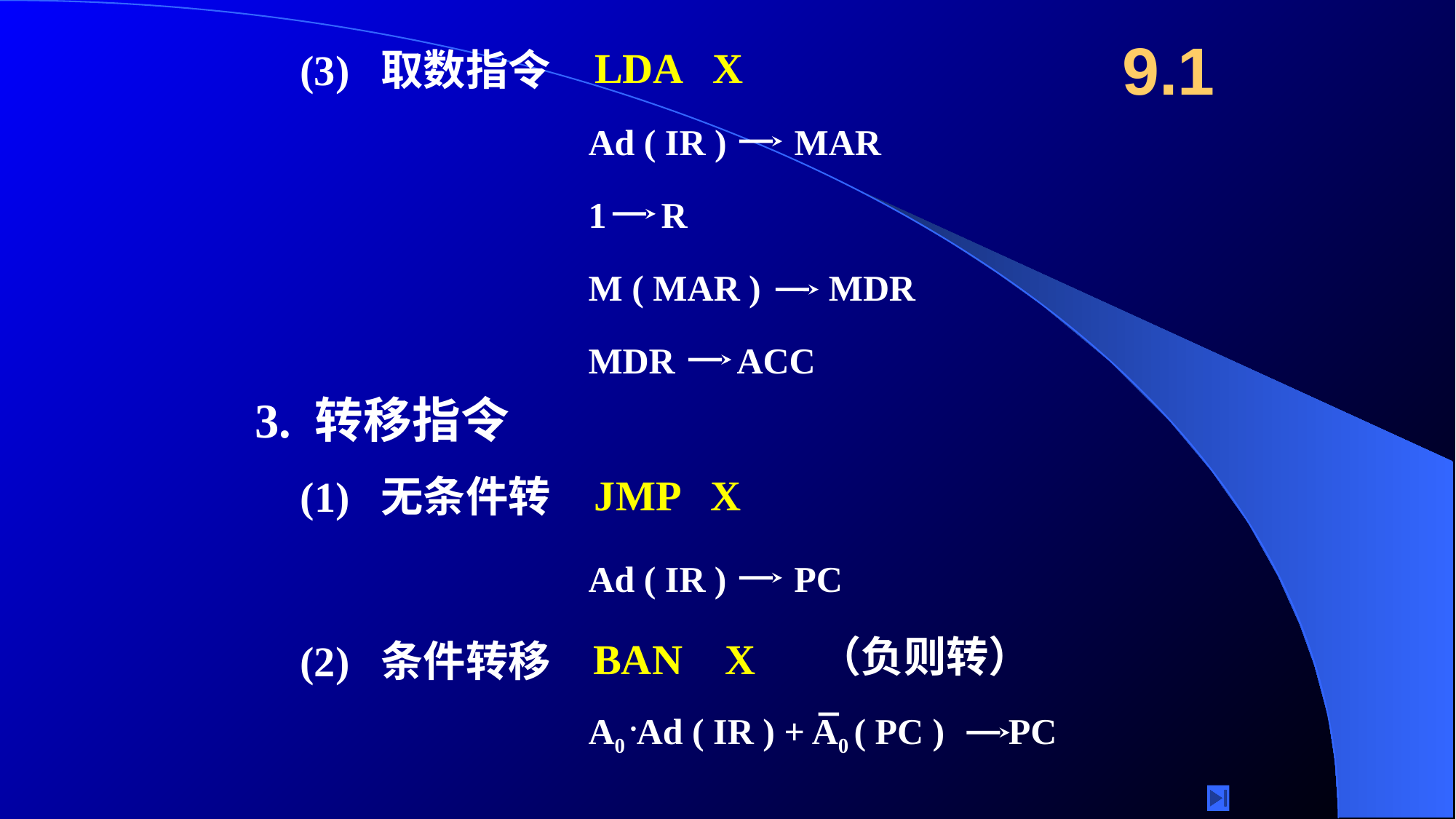

9.1
LDA   X
(3)  取数指令
Ad ( IR )        MAR

1      R

M ( MAR )        MDR

MDR       ACC

3. 转移指令
(1)  无条件转
JMP   X
Ad ( IR )        PC

(2)  条件转移
（负则转）
BAN    X
A0 •Ad ( IR ) + A0 ( PC )       PC